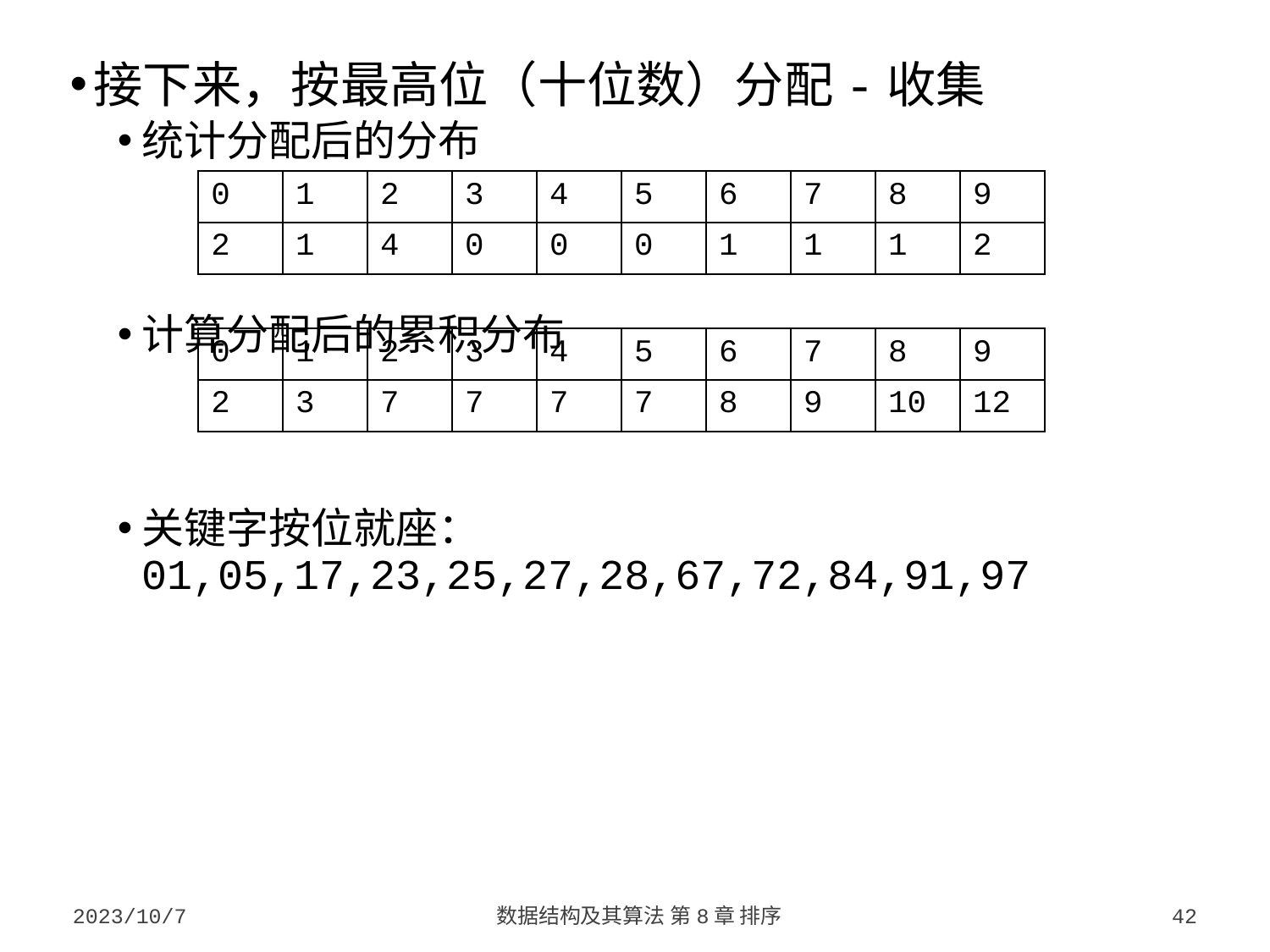

接下来，按最高位（十位数）分配-收集
统计分配后的分布

计算分配后的累积分布

关键字按位就座：01,05,17,23,25,27,28,67,72,84,91,97
| 0 | 1 | 2 | 3 | 4 | 5 | 6 | 7 | 8 | 9 |
| --- | --- | --- | --- | --- | --- | --- | --- | --- | --- |
| 2 | 1 | 4 | 0 | 0 | 0 | 1 | 1 | 1 | 2 |
| 0 | 1 | 2 | 3 | 4 | 5 | 6 | 7 | 8 | 9 |
| --- | --- | --- | --- | --- | --- | --- | --- | --- | --- |
| 2 | 3 | 7 | 7 | 7 | 7 | 8 | 9 | 10 | 12 |
2023/10/7
数据结构及其算法 第8章 排序
42